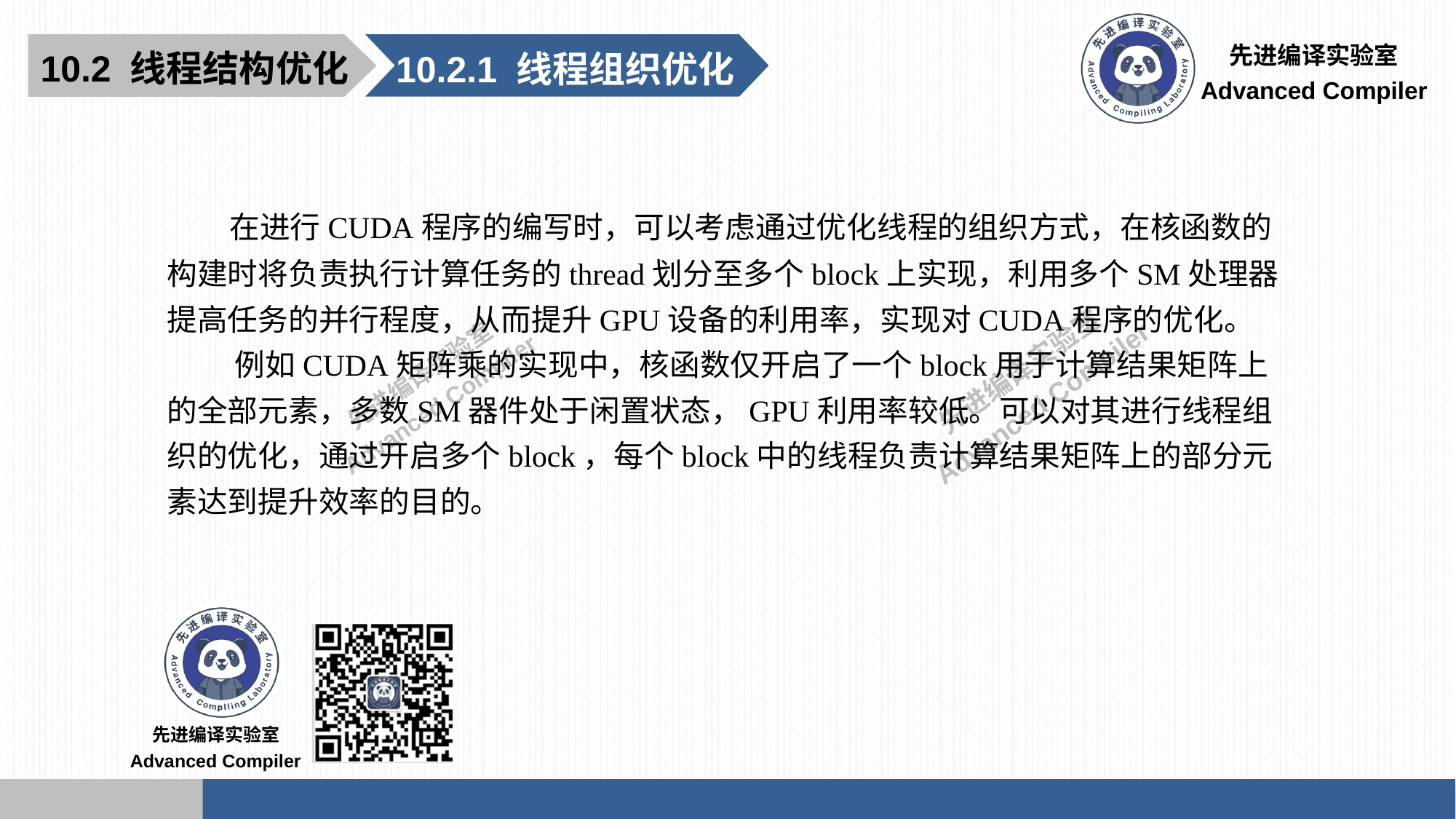

10.2 线程结构优化
10.2.1 线程组织优化

        在进行CUDA程序的编写时，可以考虑通过优化线程的组织方式，在核函数的构建时将负责执行计算任务的thread划分至多个block上实现，利用多个SM处理器提高任务的并行程度，从而提升GPU设备的利用率，实现对CUDA程序的优化。
         例如CUDA矩阵乘的实现中，核函数仅开启了一个block用于计算结果矩阵上的全部元素，多数SM器件处于闲置状态，GPU利用率较低。可以对其进行线程组织的优化，通过开启多个block，每个block中的线程负责计算结果矩阵上的部分元素达到提升效率的目的。